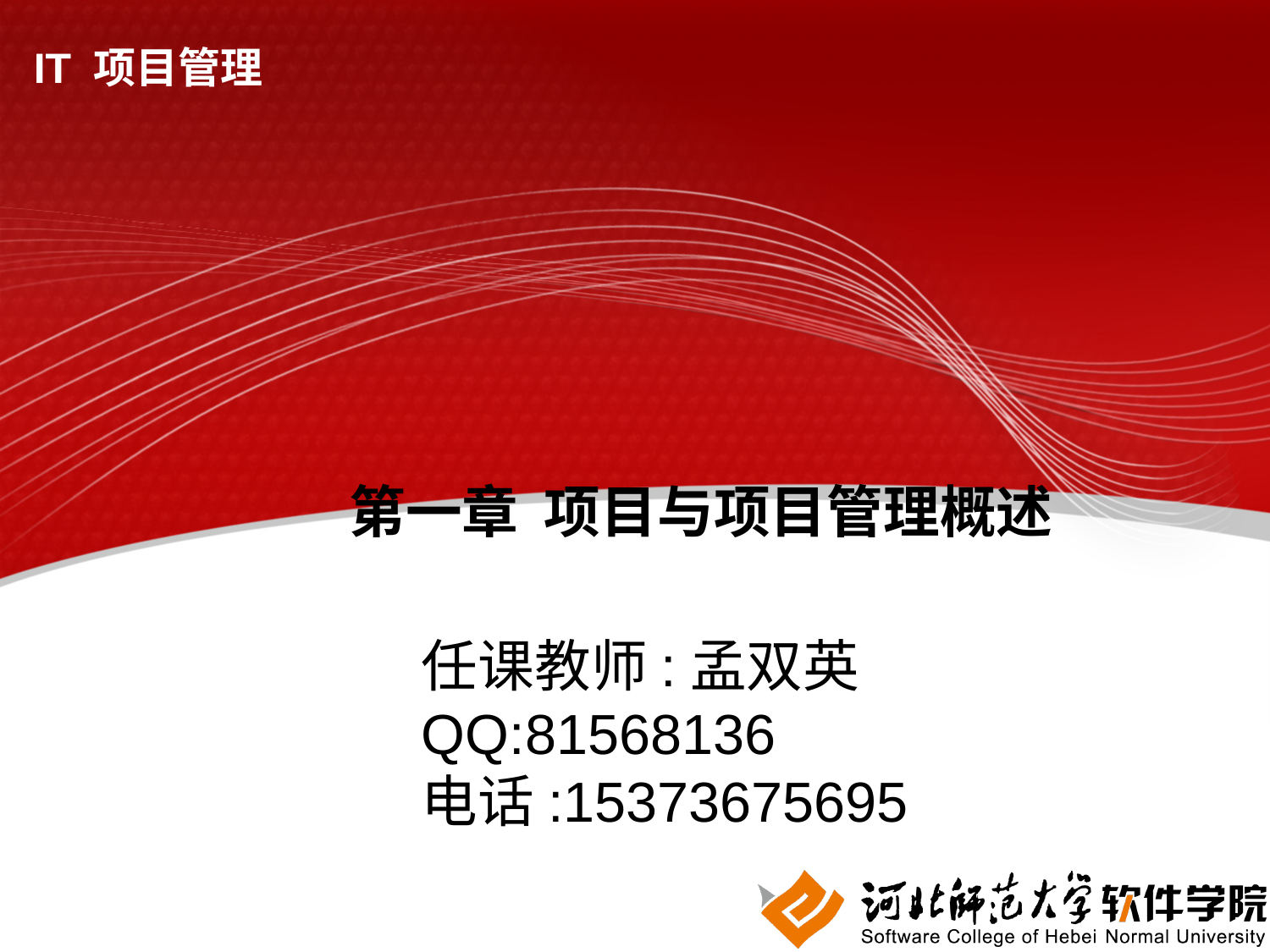

IT 项目管理
# 第一章  项目与项目管理概述
任课教师:孟双英
QQ:81568136
电话:15373675695